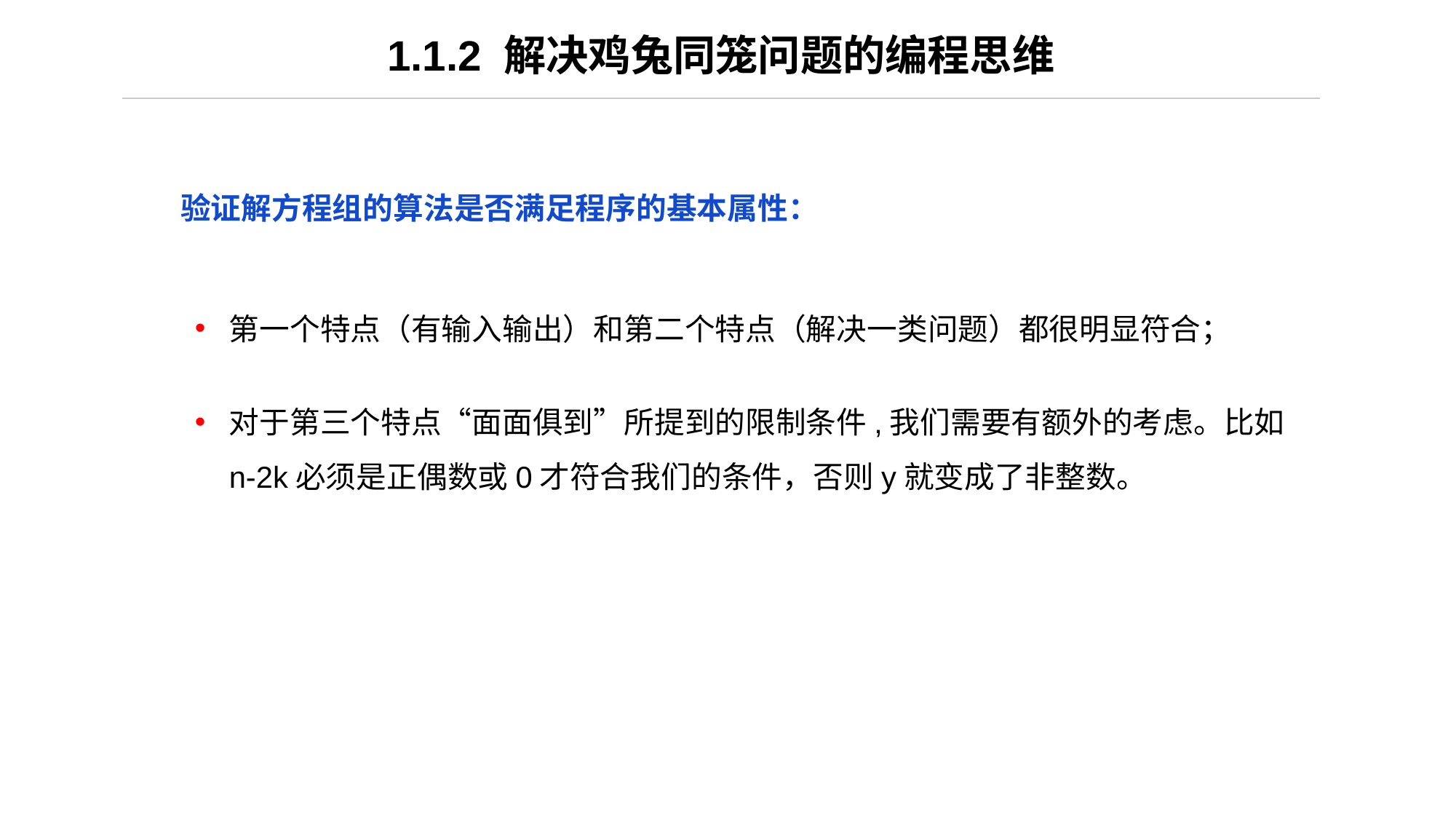

1.1.2 解决鸡兔同笼问题的编程思维
验证解方程组的算法是否满足程序的基本属性：
第一个特点（有输入输出）和第二个特点（解决一类问题）都很明显符合；
对于第三个特点“面面俱到”所提到的限制条件,我们需要有额外的考虑。比如n-2k必须是正偶数或0才符合我们的条件，否则y就变成了非整数。